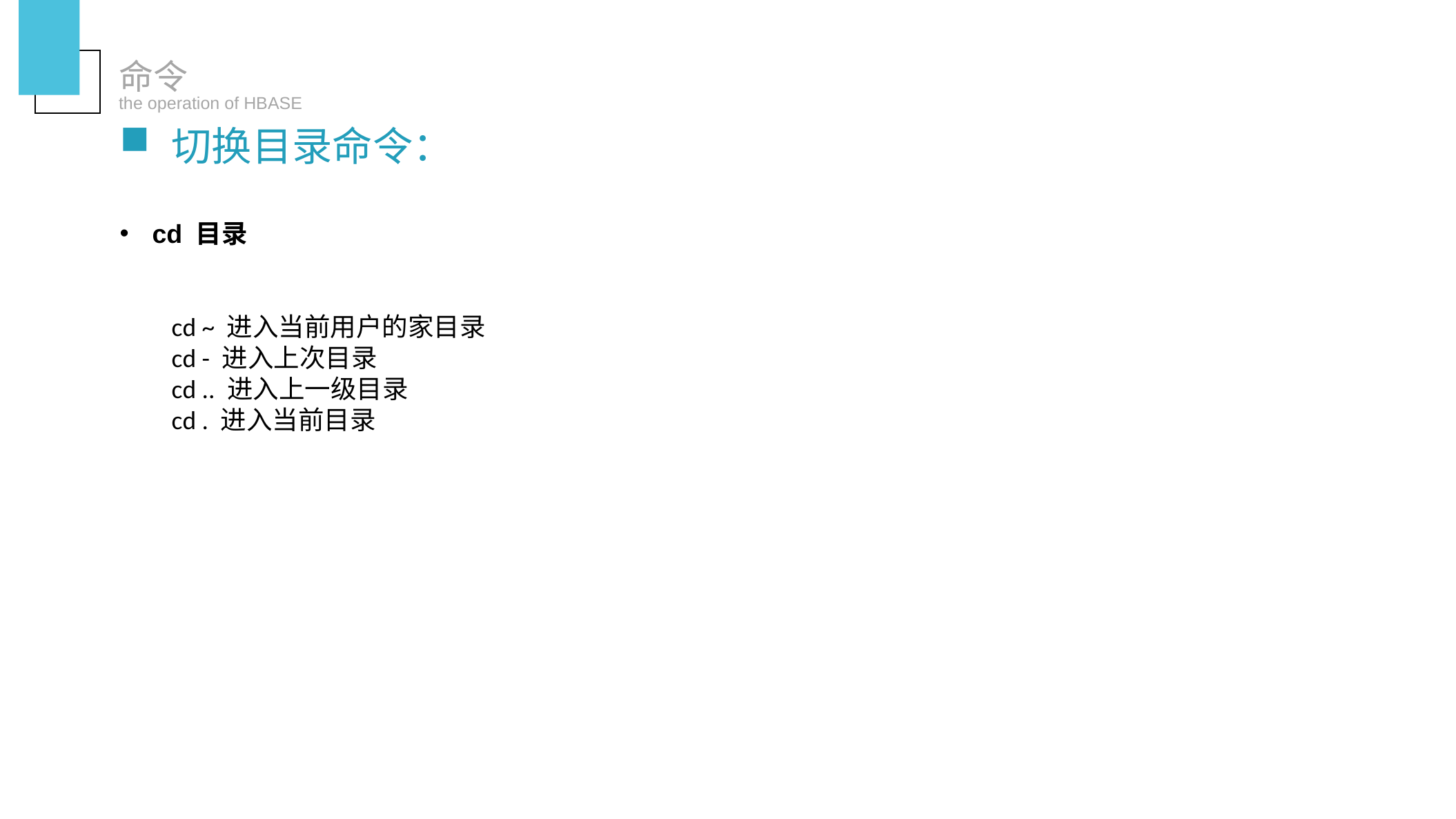

命令
the operation of HBASE
切换目录命令：

cd 目录

cd ~ 进入当前用户的家目录
cd - 进入上次目录
cd .. 进入上一级目录
cd . 进入当前目录